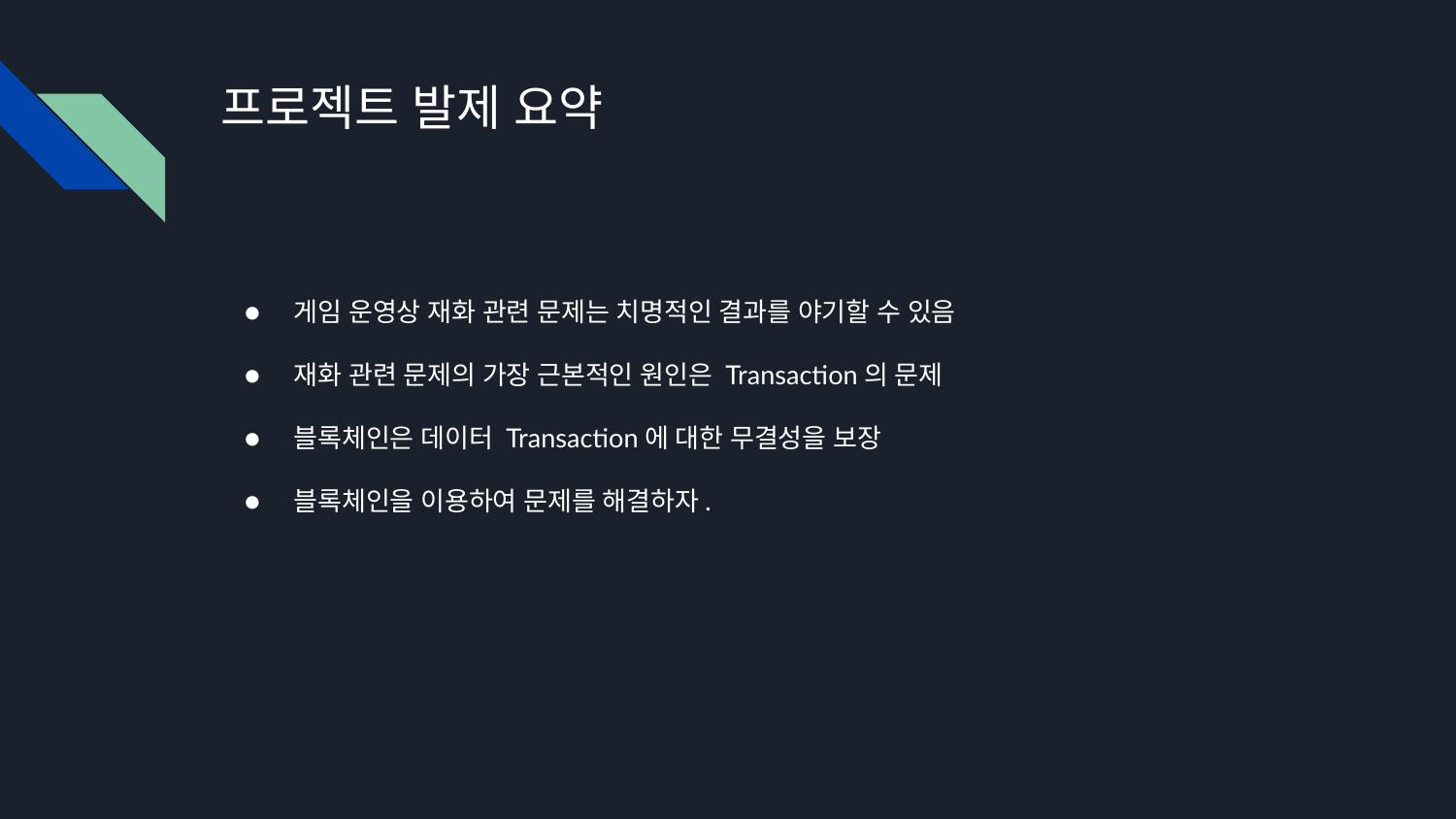

# 프로젝트 발제 요약
게임 운영상 재화 관련 문제는 치명적인 결과를 야기할 수 있음
재화 관련 문제의 가장 근본적인 원인은 Transaction의 문제
블록체인은 데이터 Transaction에 대한 무결성을 보장
블록체인을 이용하여 문제를 해결하자.